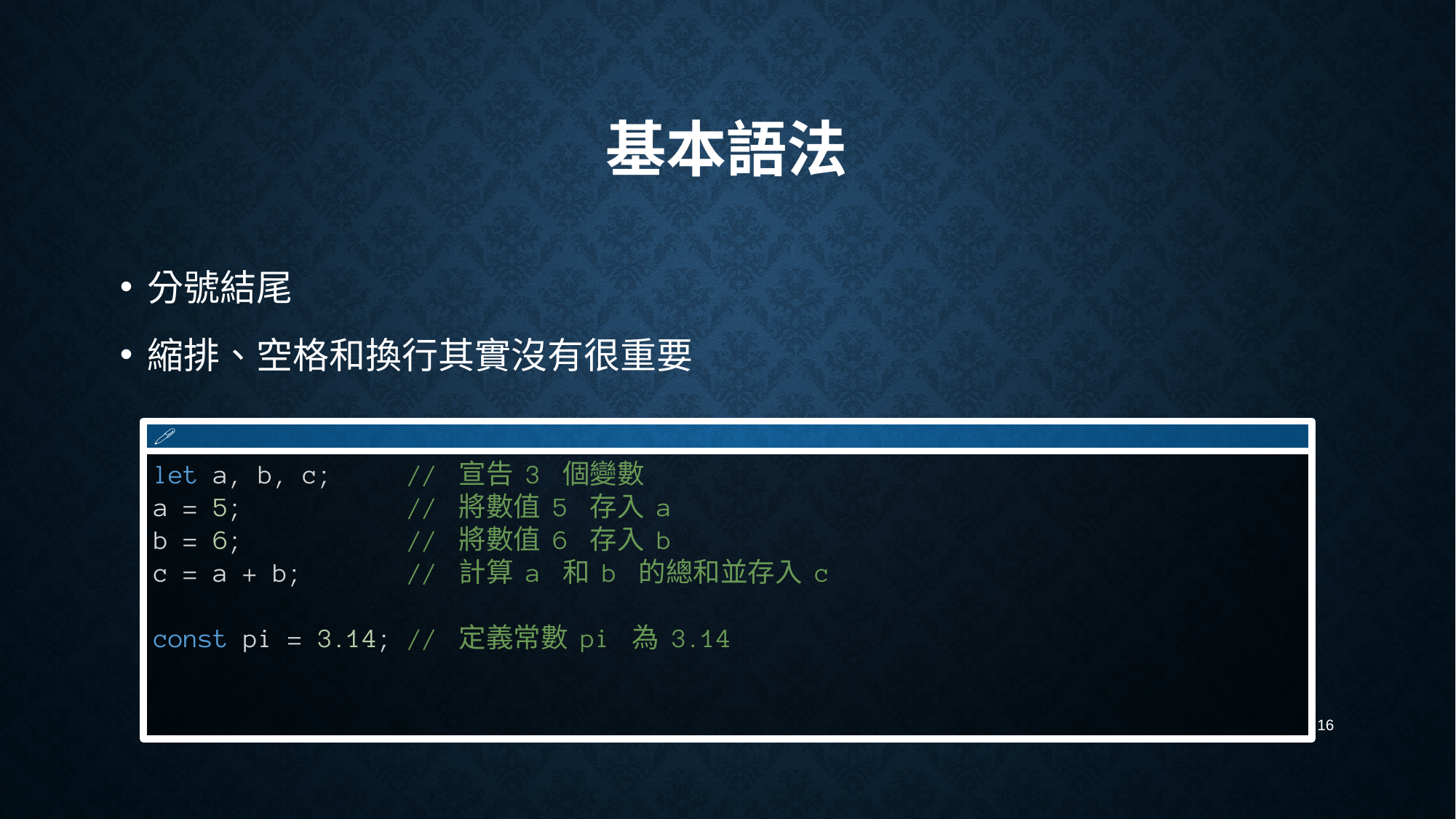

# 基本語法
分號結尾
縮排、空格和換行其實沒有很重要
🖊
let a, b, c;     // 宣告 3 個變數
a = 5;           // 將數值 5 存入 a
b = 6;           // 將數值 6 存入 b
c = a + b;       // 計算 a 和 b 的總和並存入 c

const pi = 3.14; // 定義常數 pi 為 3.14

16